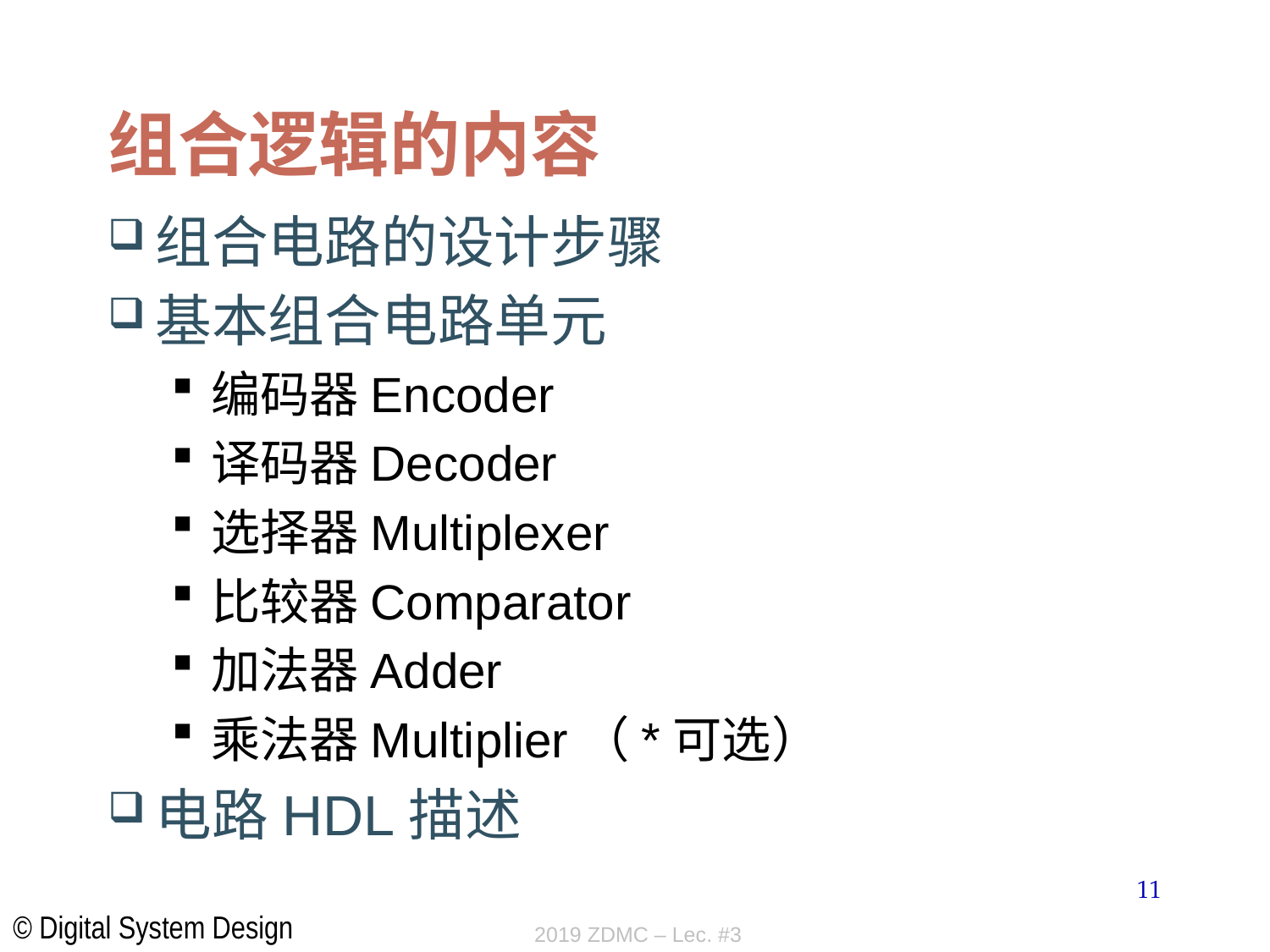

# 组合逻辑的内容
组合电路的设计步骤
基本组合电路单元
编码器Encoder
译码器Decoder
选择器Multiplexer
比较器Comparator
加法器Adder
乘法器Multiplier（*可选）
电路HDL描述
11
2019 ZDMC – Lec. #3